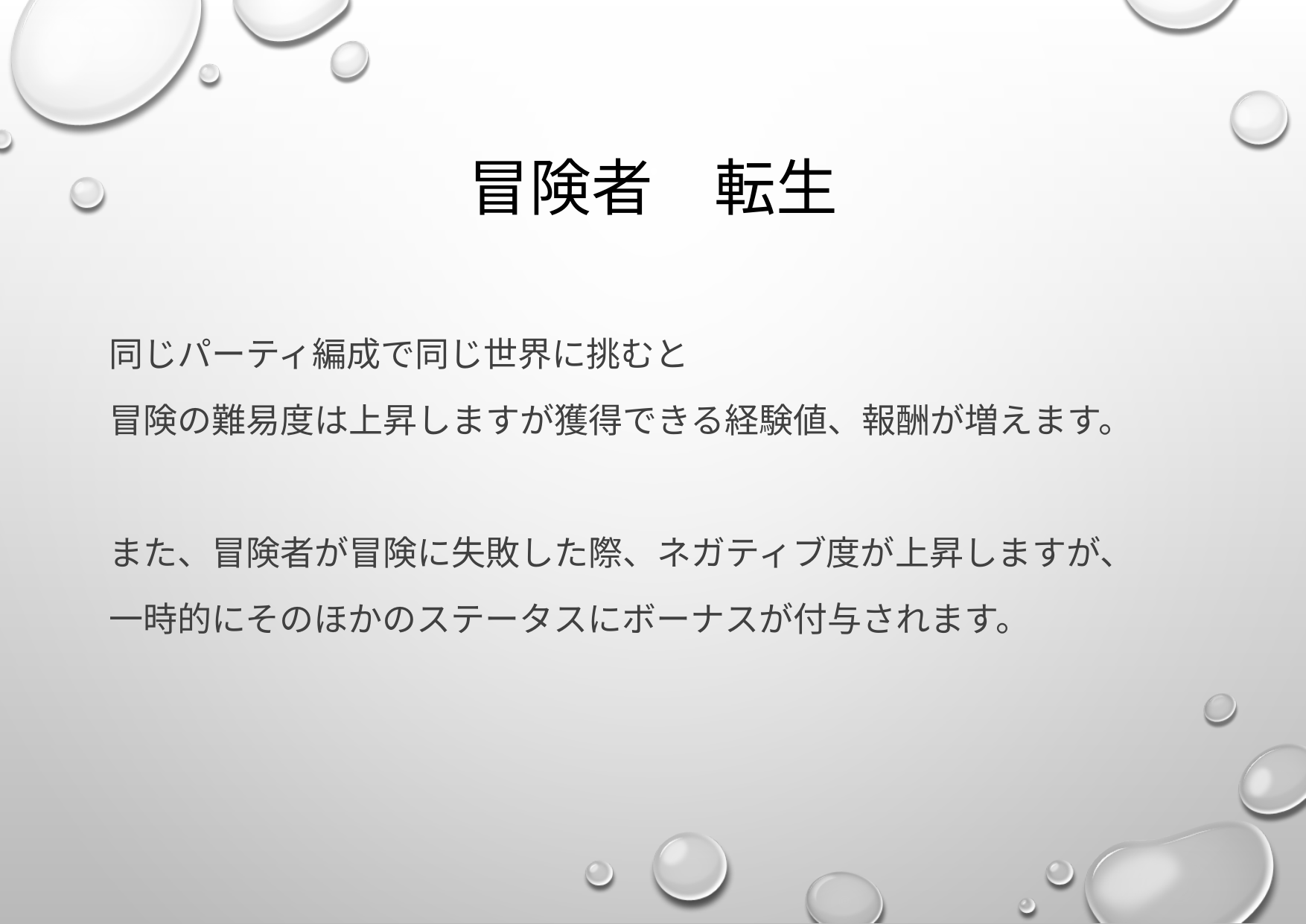

# 冒険者　転生
同じパーティ編成で同じ世界に挑むと
冒険の難易度は上昇しますが獲得できる経験値、報酬が増えます。

また、冒険者が冒険に失敗した際、ネガティブ度が上昇しますが、
一時的にそのほかのステータスにボーナスが付与されます。